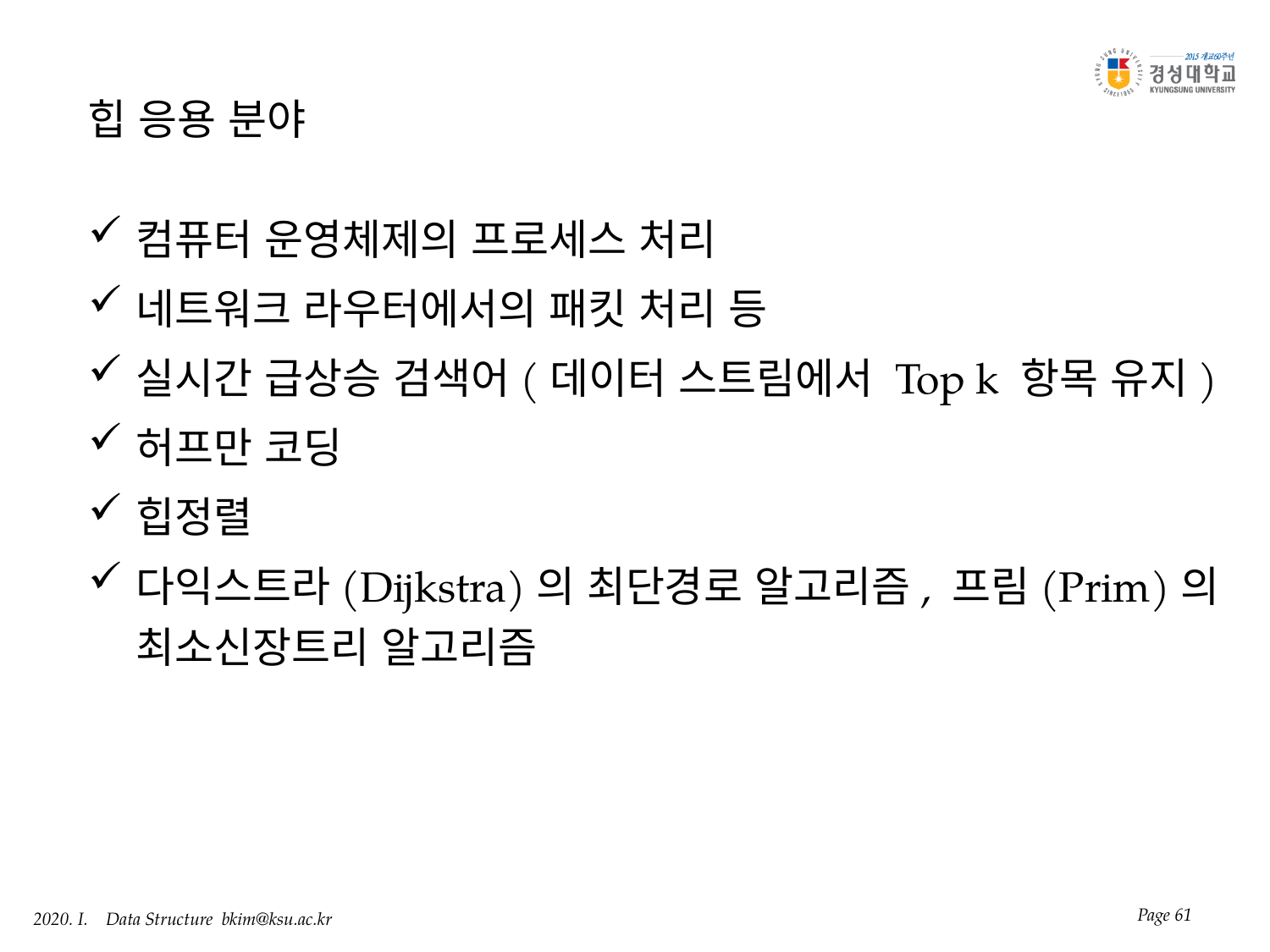

힙 응용 분야
컴퓨터 운영체제의 프로세스 처리
네트워크 라우터에서의 패킷 처리 등
실시간 급상승 검색어(데이터 스트림에서 Top k 항목 유지)
허프만 코딩
힙정렬
다익스트라(Dijkstra)의 최단경로 알고리즘, 프림(Prim)의 최소신장트리 알고리즘
Page 61